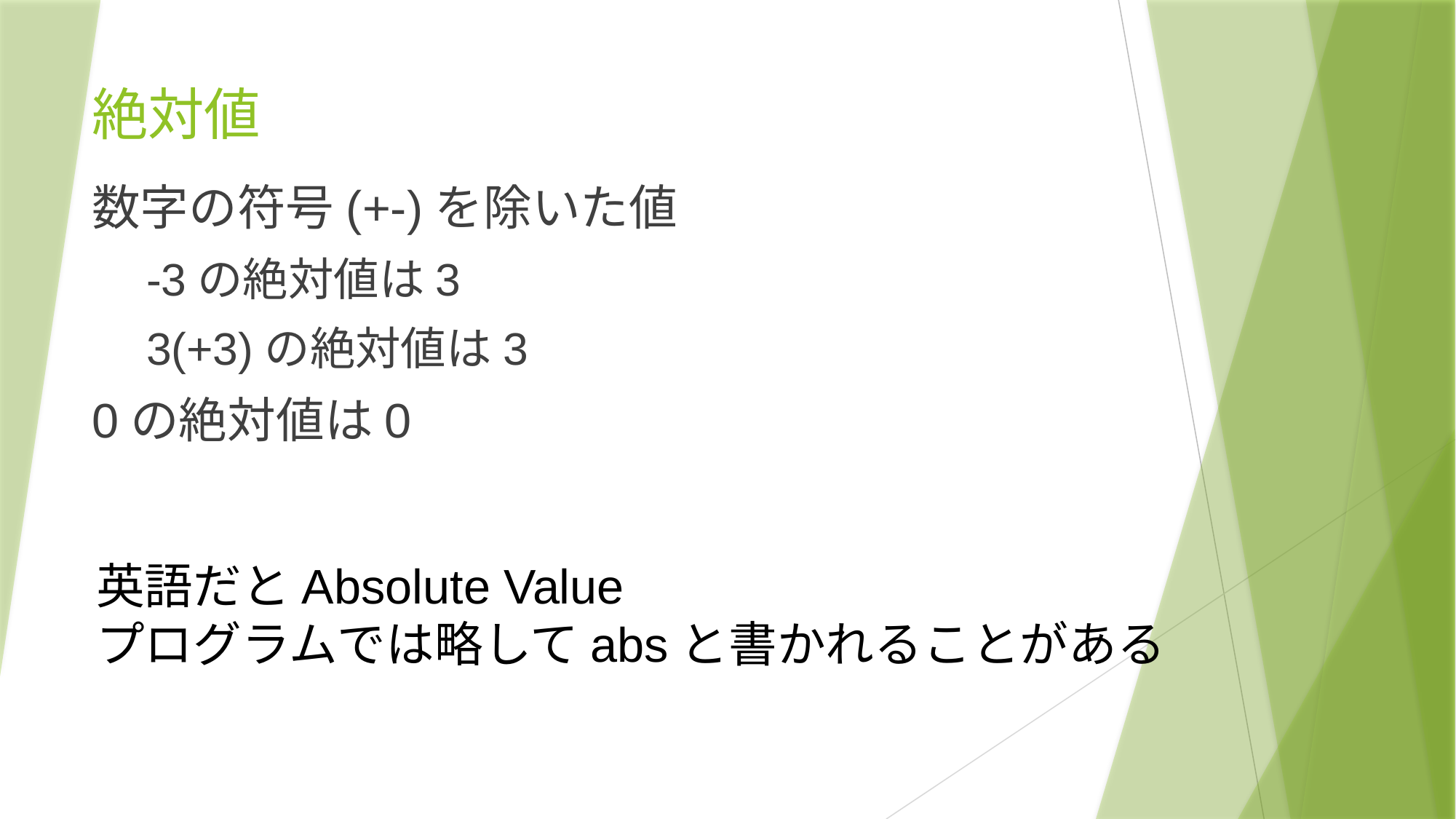

# 絶対値
数字の符号(+-)を除いた値
-3の絶対値は3
3(+3)の絶対値は3
0の絶対値は0
英語だとAbsolute Value
プログラムでは略してabsと書かれることがある